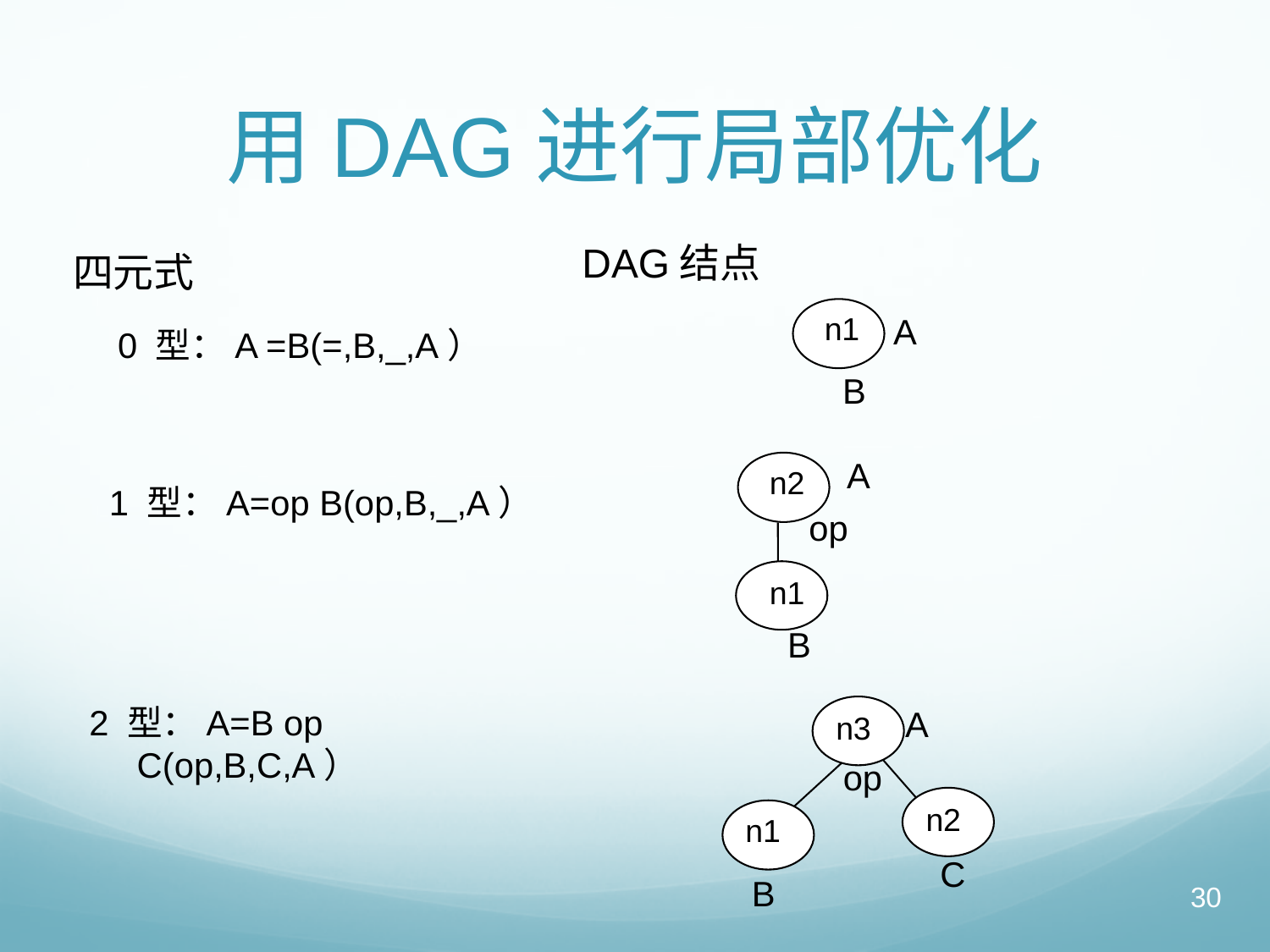

# 用DAG进行局部优化
DAG结点
四元式

n1
A
0 型：A =B(=,B,_,A）

      B

1 型：A=op B(op,B,_,A）

      A
n2

  op

n1
 B

2 型：A=B op C(op,B,C,A）

                    A
n3

op

n2

n1
n2
n1
          C
30
B